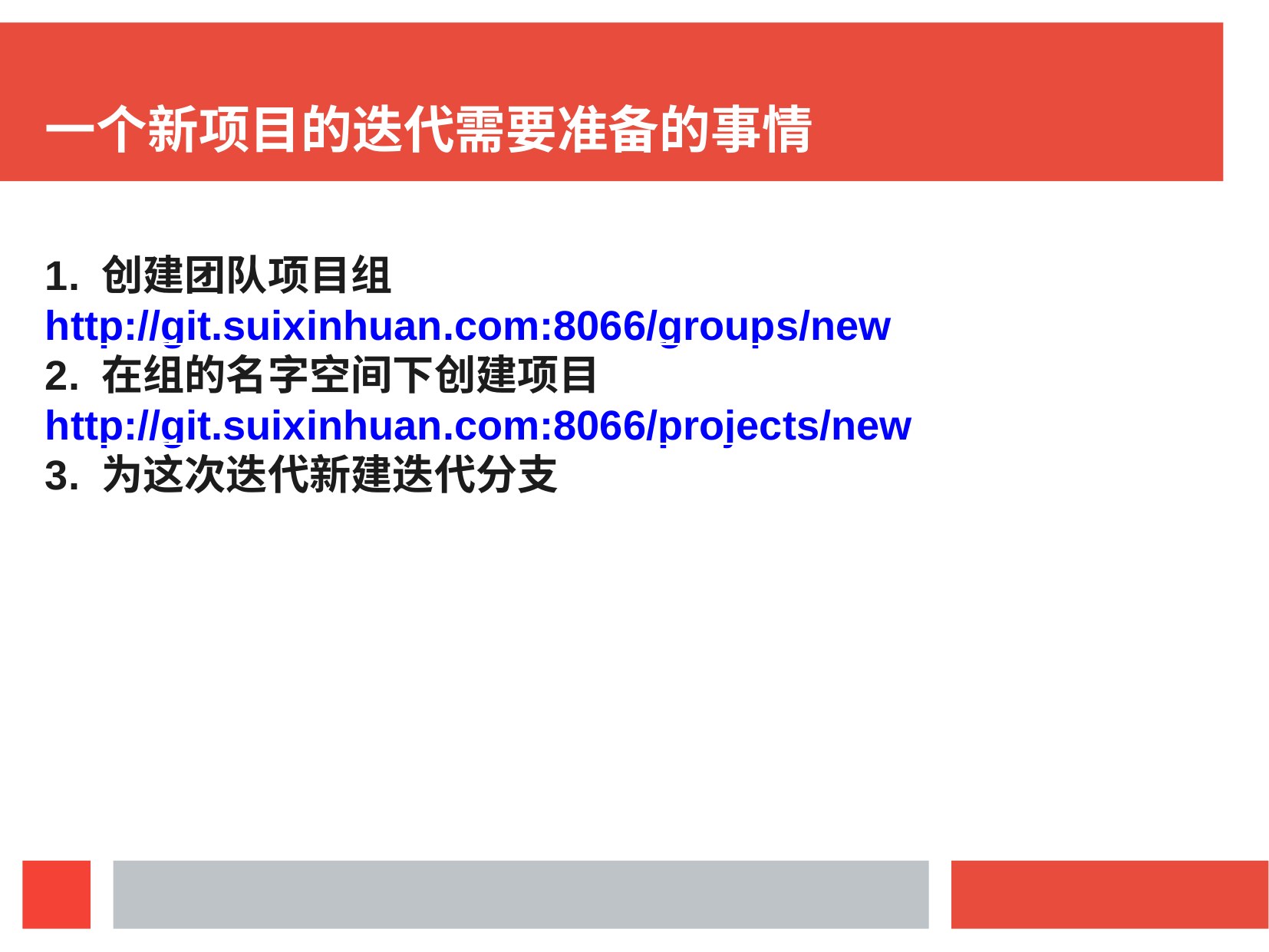

一个新项目的迭代需要准备的事情
1. 创建团队项目组 http://git.suixinhuan.com:8066/groups/new
2. 在组的名字空间下创建项目 http://git.suixinhuan.com:8066/projects/new
3. 为这次迭代新建迭代分支